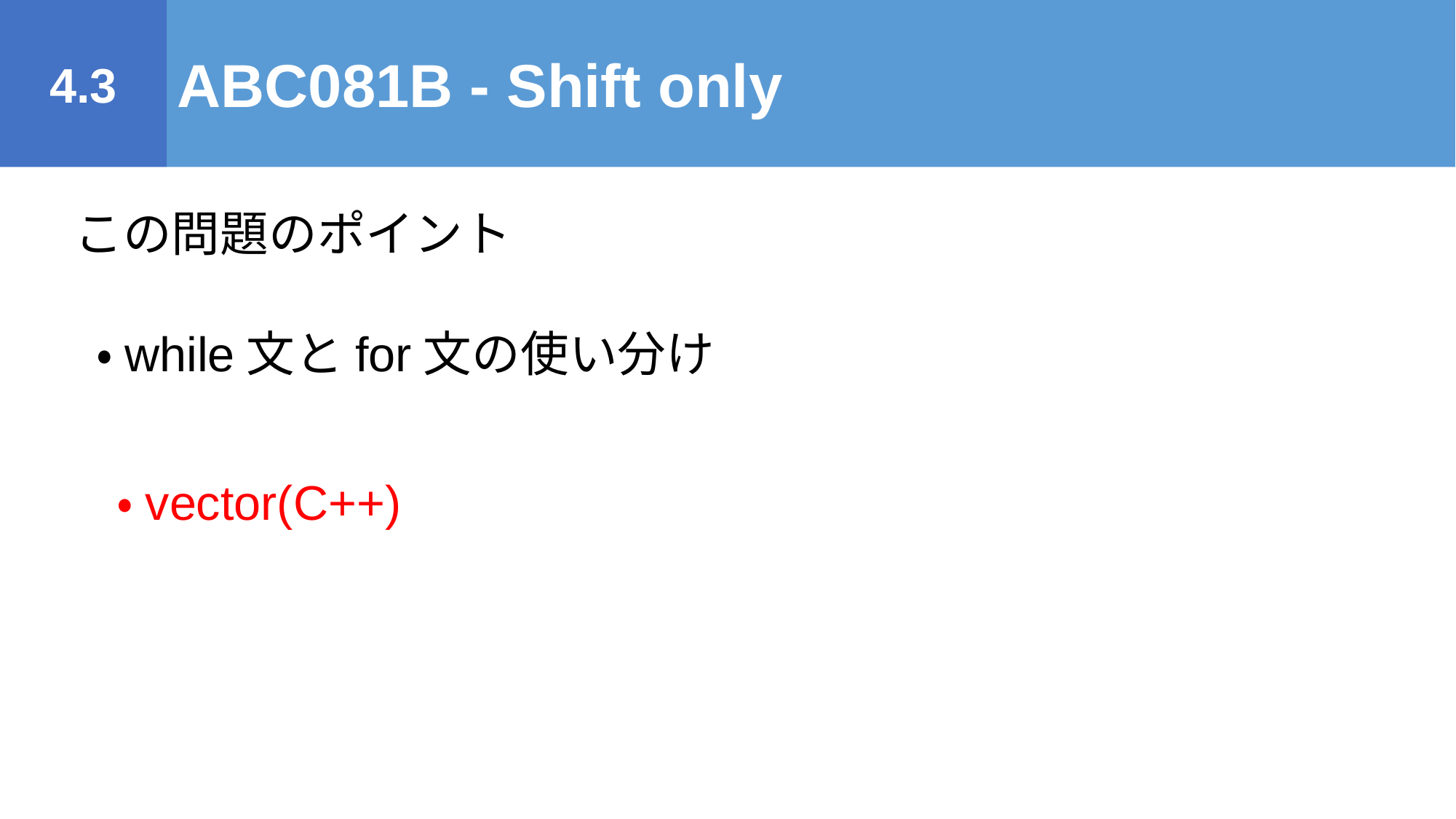

4.3
ABC081B - Shift only
この問題のポイント
・while文とfor文の使い分け
・vector(C++)